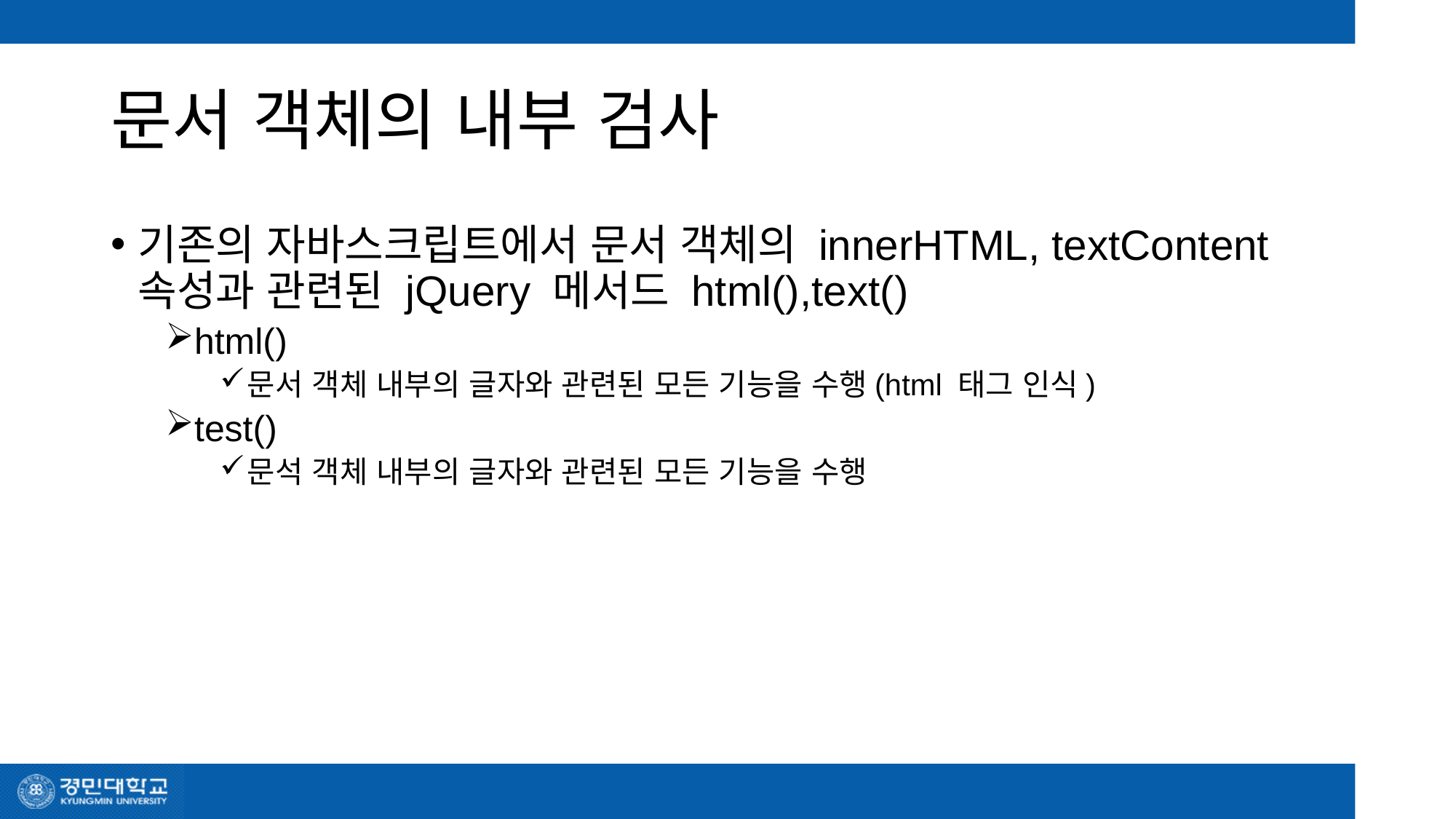

# 문서 객체의 내부 검사
기존의 자바스크립트에서 문서 객체의 innerHTML, textContent 속성과 관련된 jQuery 메서드 html(),text()
html()
문서 객체 내부의 글자와 관련된 모든 기능을 수행(html 태그 인식)
test()
문석 객체 내부의 글자와 관련된 모든 기능을 수행